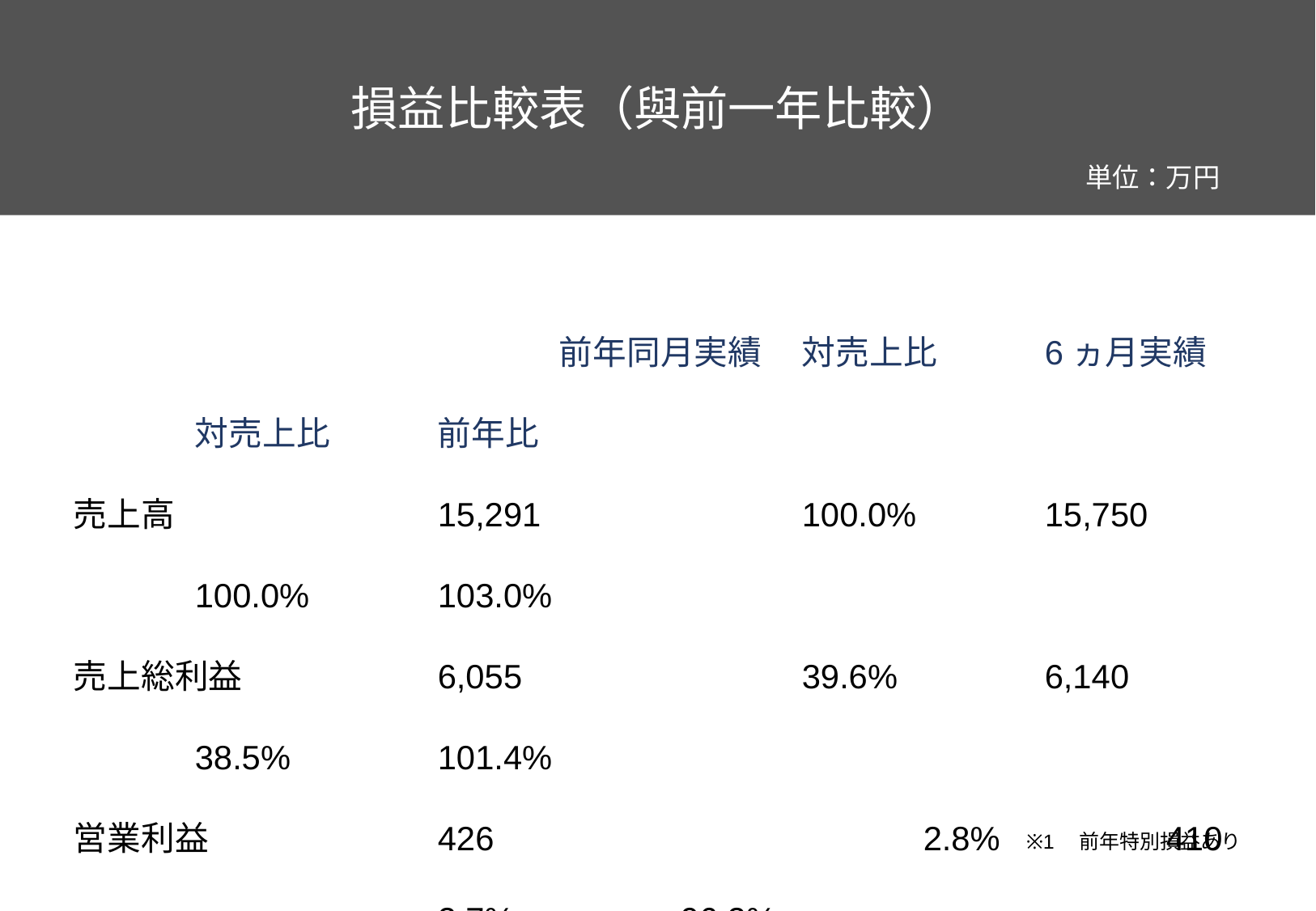

損益比較表（與前一年比較）
単位：万円
				前年同月実績	対売上比	6ヵ月実績	対売上比	前年比
売上高			15,291			100.0%		15,750		100.0%		103.0%
売上総利益		6,055			39.6%		6,140		38.5%		101.4%
営業利益		426				2.8%		410			2.7%		96.2%
経常利益		256				1.7%		243			1.3%		95.0%
税引前当期利益	256				1.7%		243			1.3%		95.0%※1
※1　前年特別損益あり